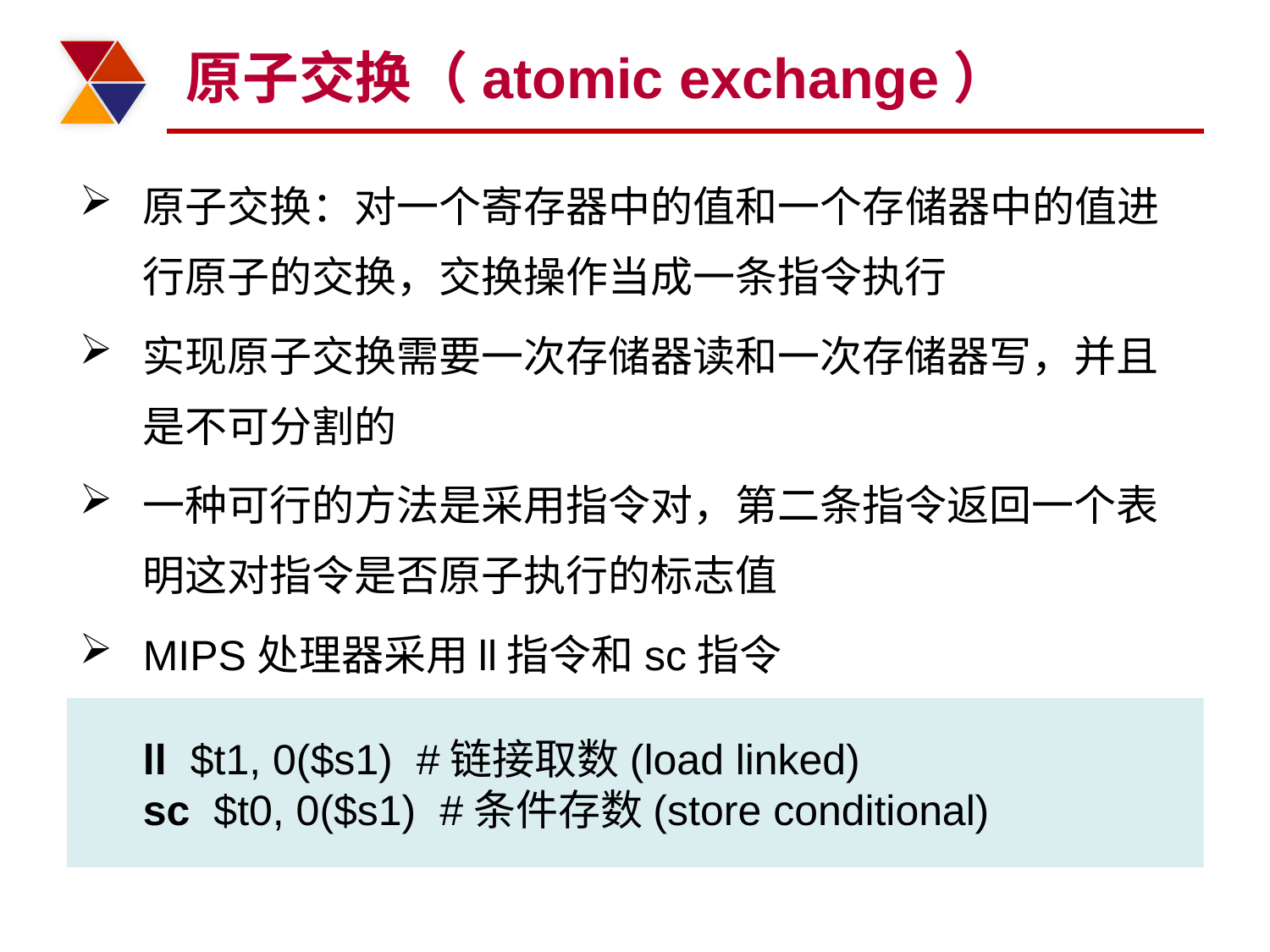

# 原子交换（atomic exchange）
原子交换：对一个寄存器中的值和一个存储器中的值进行原子的交换，交换操作当成一条指令执行
实现原子交换需要一次存储器读和一次存储器写，并且是不可分割的
一种可行的方法是采用指令对，第二条指令返回一个表明这对指令是否原子执行的标志值
MIPS处理器采用ll指令和sc指令
ll  $t1, 0($s1)  #链接取数(load linked)
sc  $t0, 0($s1)  #条件存数(store conditional)